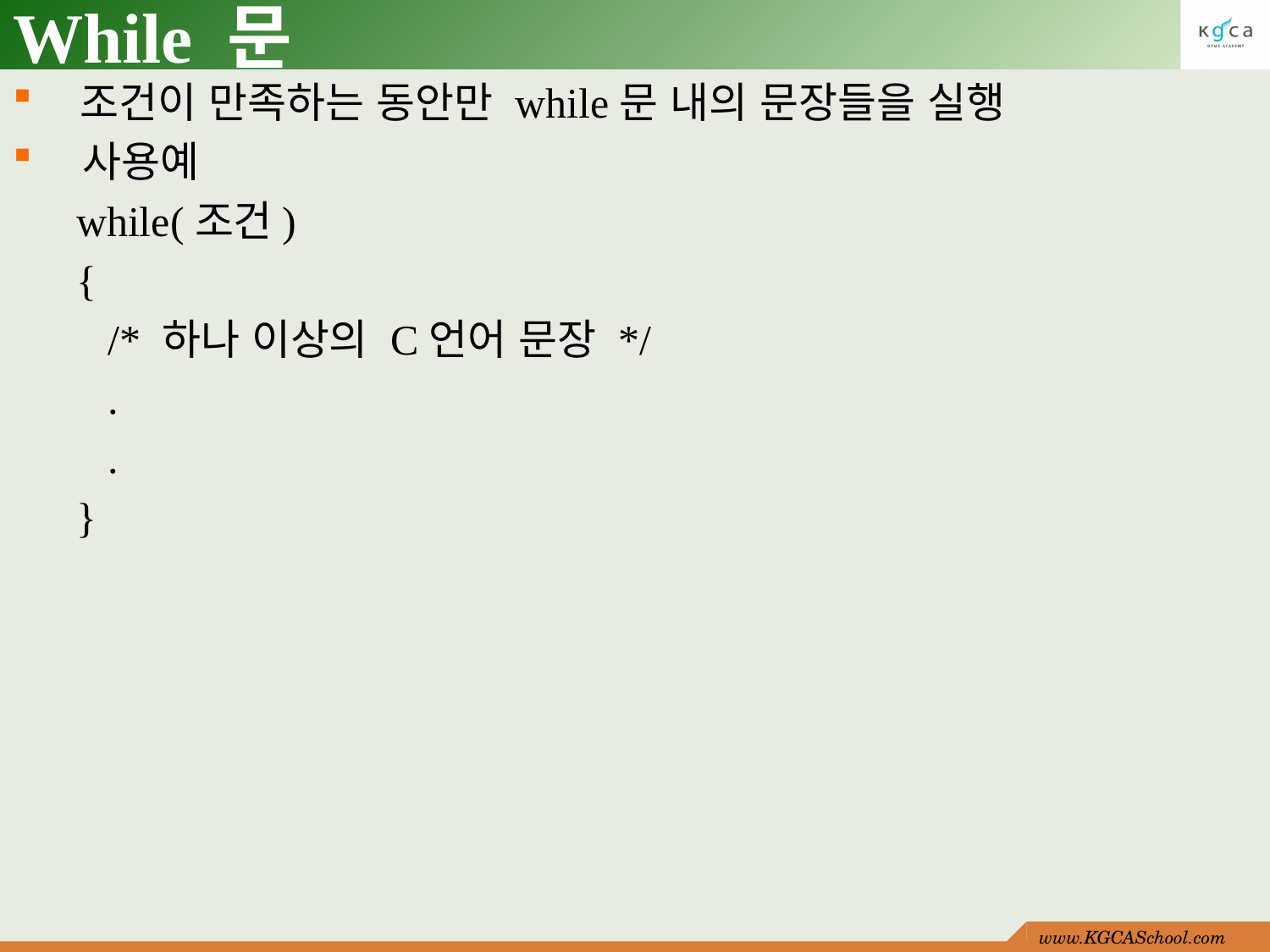

# While 문
 조건이 만족하는 동안만 while문 내의 문장들을 실행
 사용예
while(조건)
{
   /* 하나 이상의 C언어 문장 */
   .
   .
}